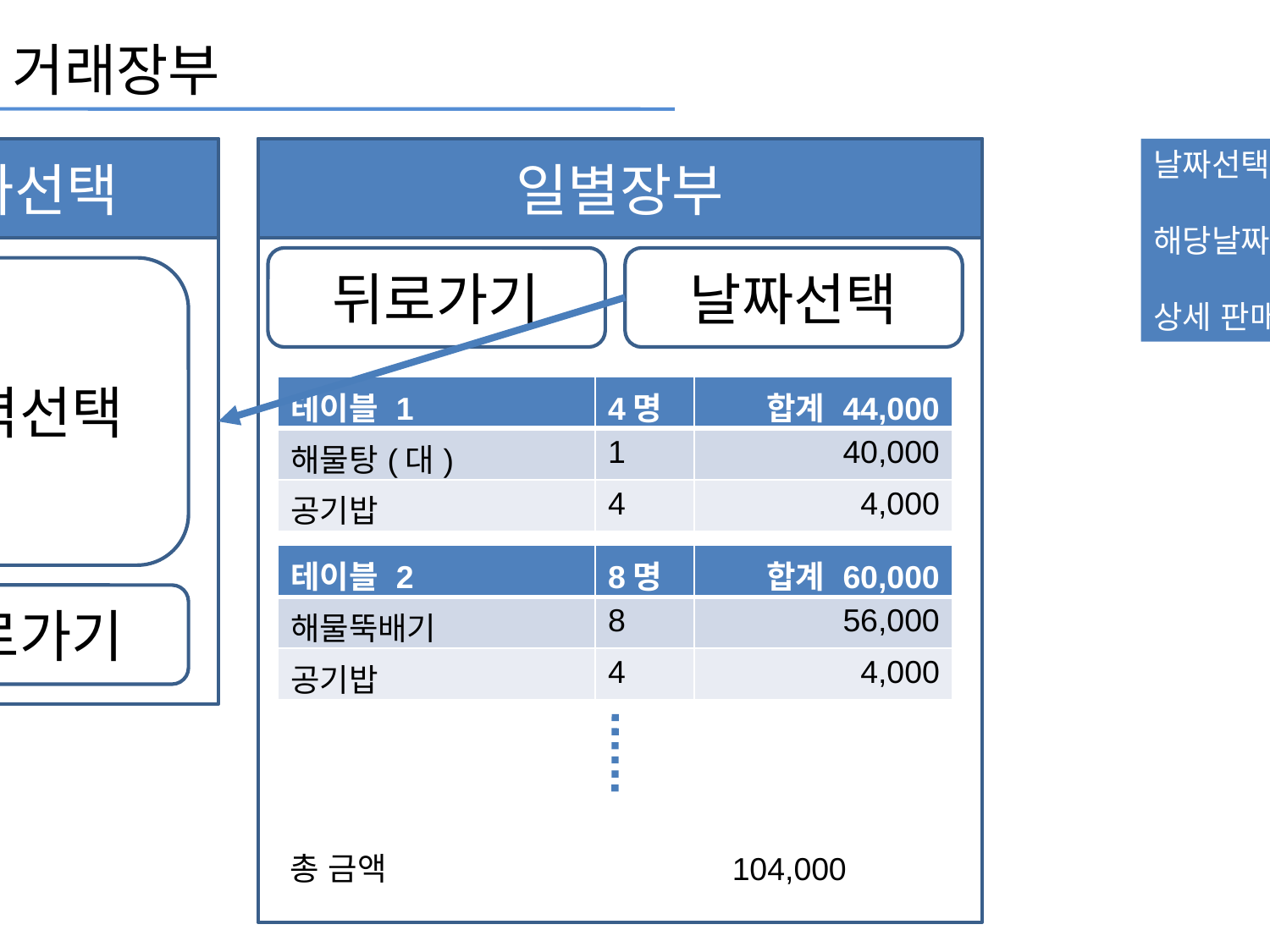

거래장부

날짜선택
일별장부
날짜선택을 클릭하여

해당날짜의

상세 판매정보를 확인
뒤로가기
날짜선택
달력선택
| 테이블 1 | 4명 | 합계 44,000 |
| --- | --- | --- |
| 해물탕(대) | 1 | 40,000 |
| 공기밥 | 4 | 4,000 |
| 테이블 2 | 8명 | 합계 60,000 |
| --- | --- | --- |
| 해물뚝배기 | 8 | 56,000 |
| 공기밥 | 4 | 4,000 |
뒤로가기
총 금액                                      104,000